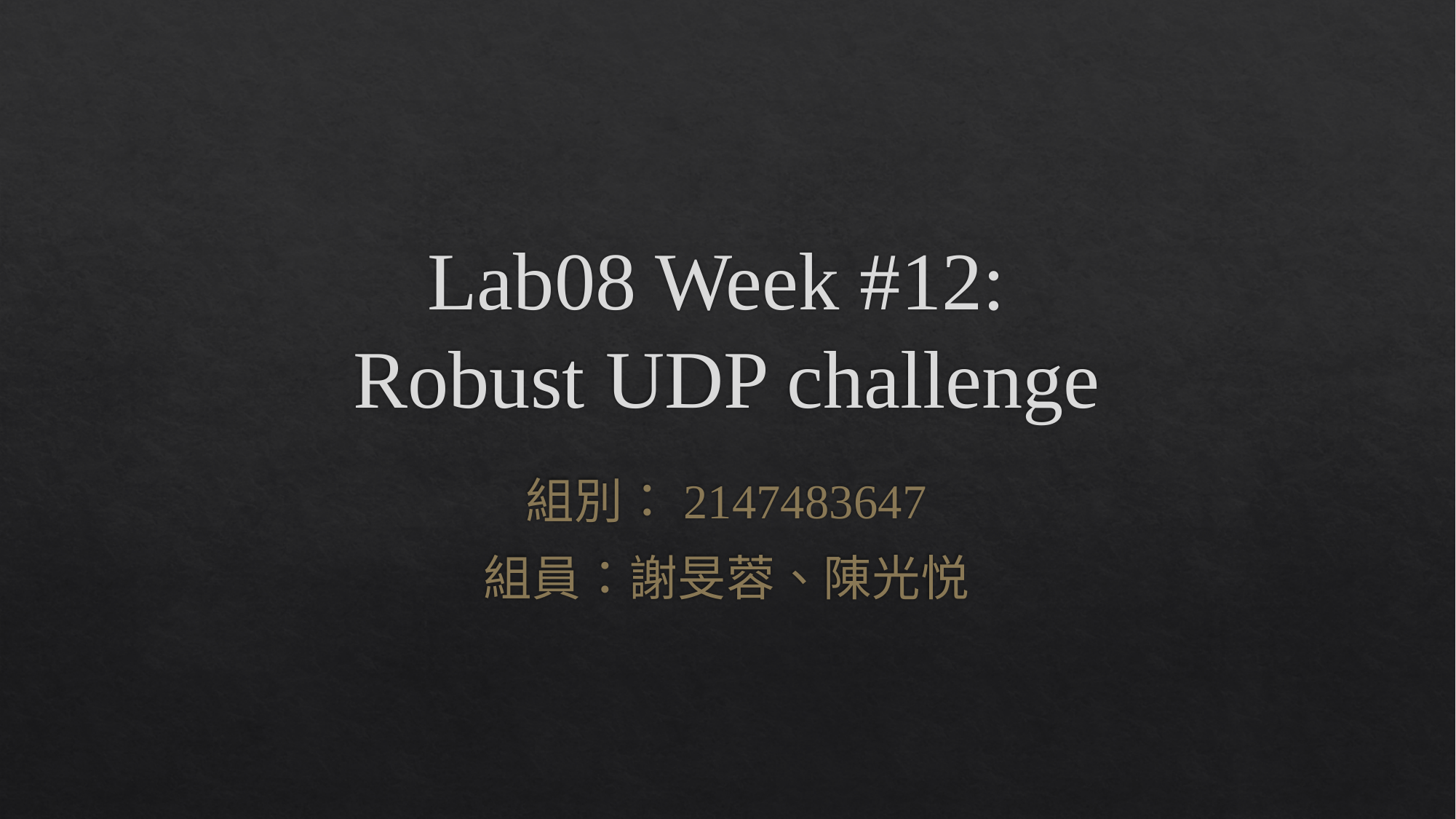

# Lab08 Week #12: Robust UDP challenge
組別：2147483647
組員：謝旻蓉、陳光悦